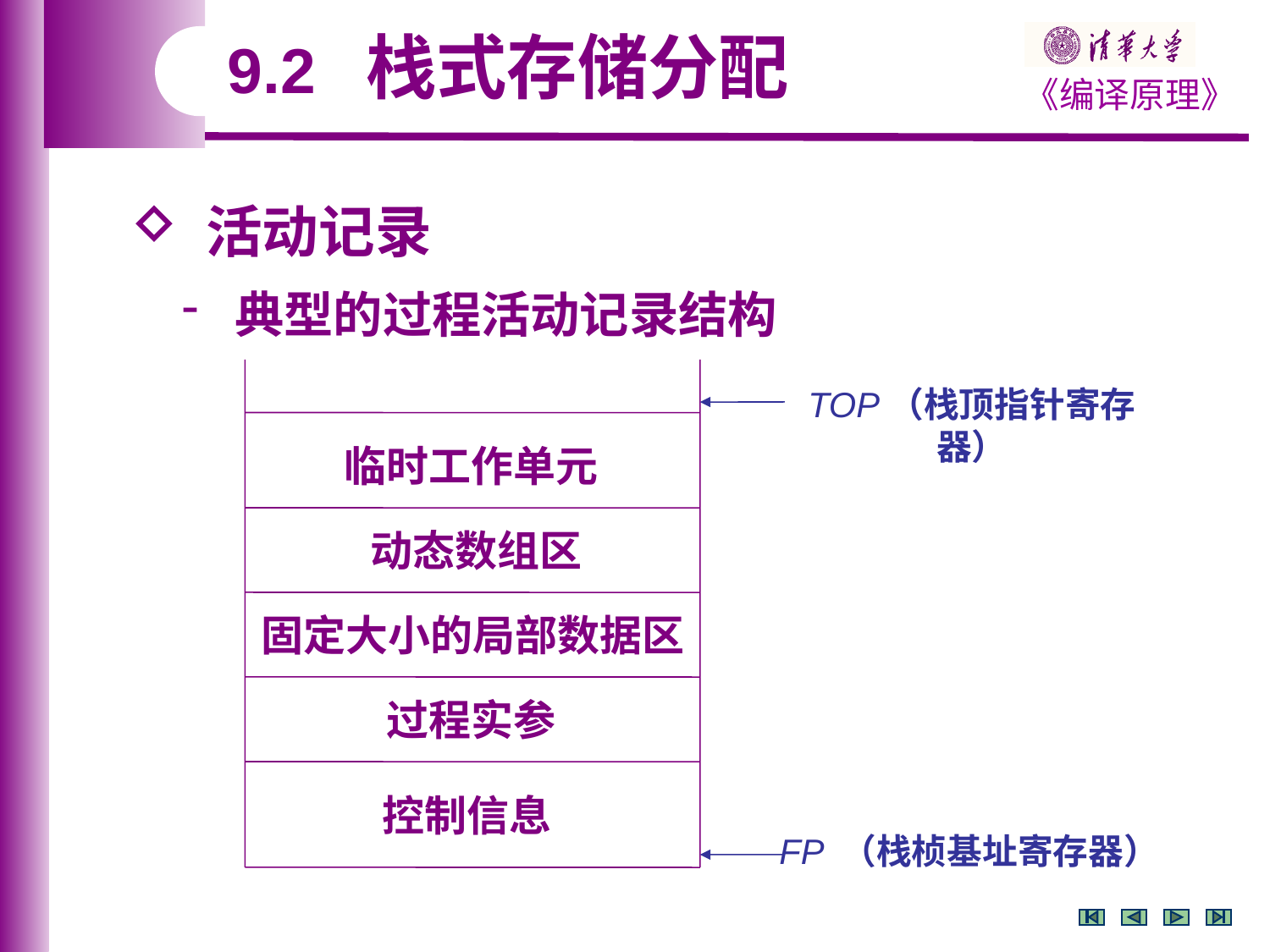

9.2  栈式存储分配
 活动记录
 典型的过程活动记录结构

TOP（栈顶指针寄存器）

临时工作单元

动态数组区

固定大小的局部数据区

过程实参

控制信息
FP （栈桢基址寄存器）